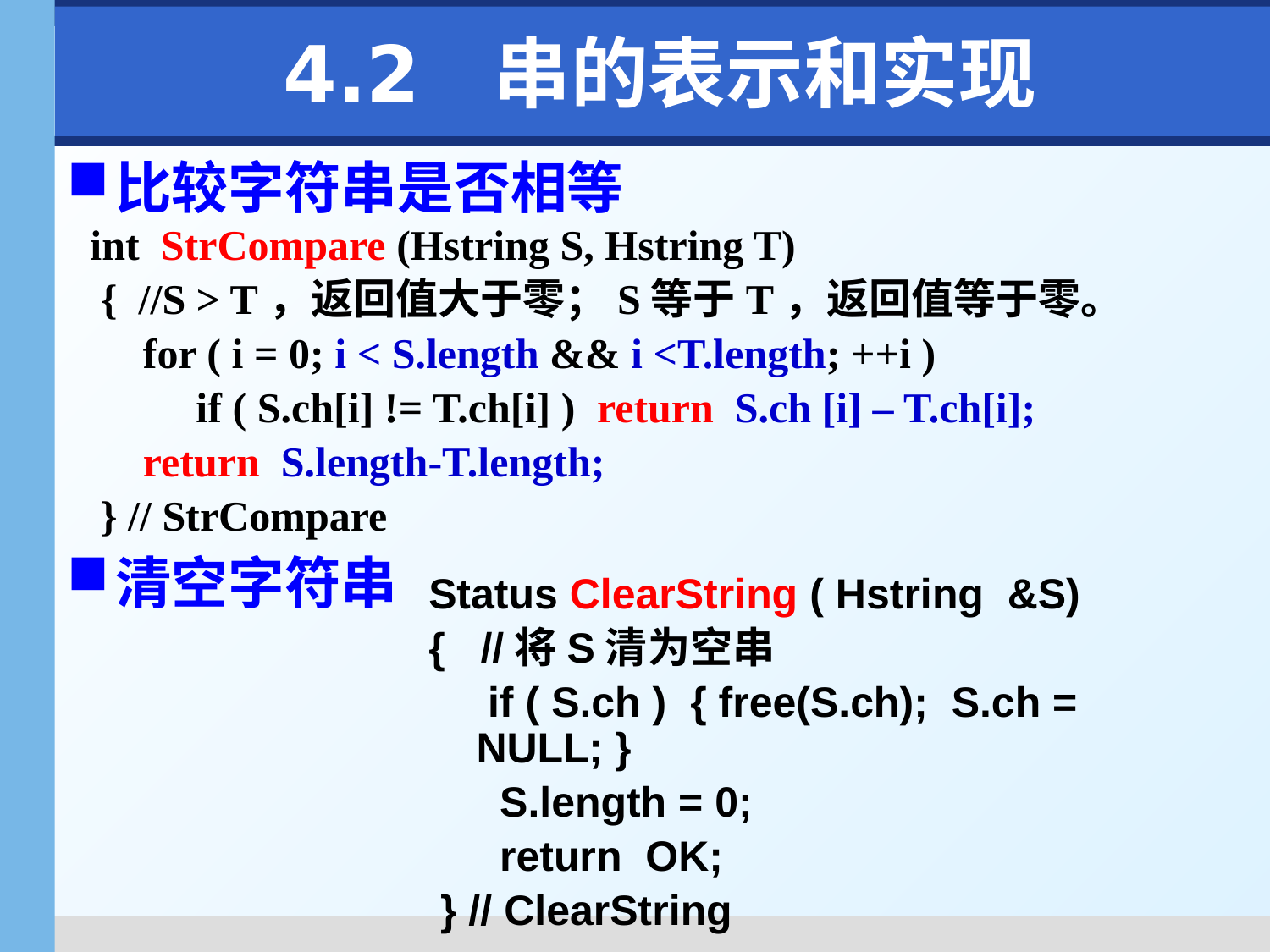

# 4.2  串的表示和实现
比较字符串是否相等

清空字符串

int  StrCompare (Hstring S, Hstring T)
 {  //S > T，返回值大于零；S等于T，返回值等于零。
     for ( i = 0; i < S.length && i <T.length; ++i )
          if ( S.ch[i] != T.ch[i] )  return  S.ch [i] – T.ch[i];
     return  S.length-T.length;
 } // StrCompare
Status ClearString ( Hstring  &S)
{   //将S清为空串
     if ( S.ch )  { free(S.ch);  S.ch = NULL; }
      S.length = 0;
      return  OK;
 } // ClearString